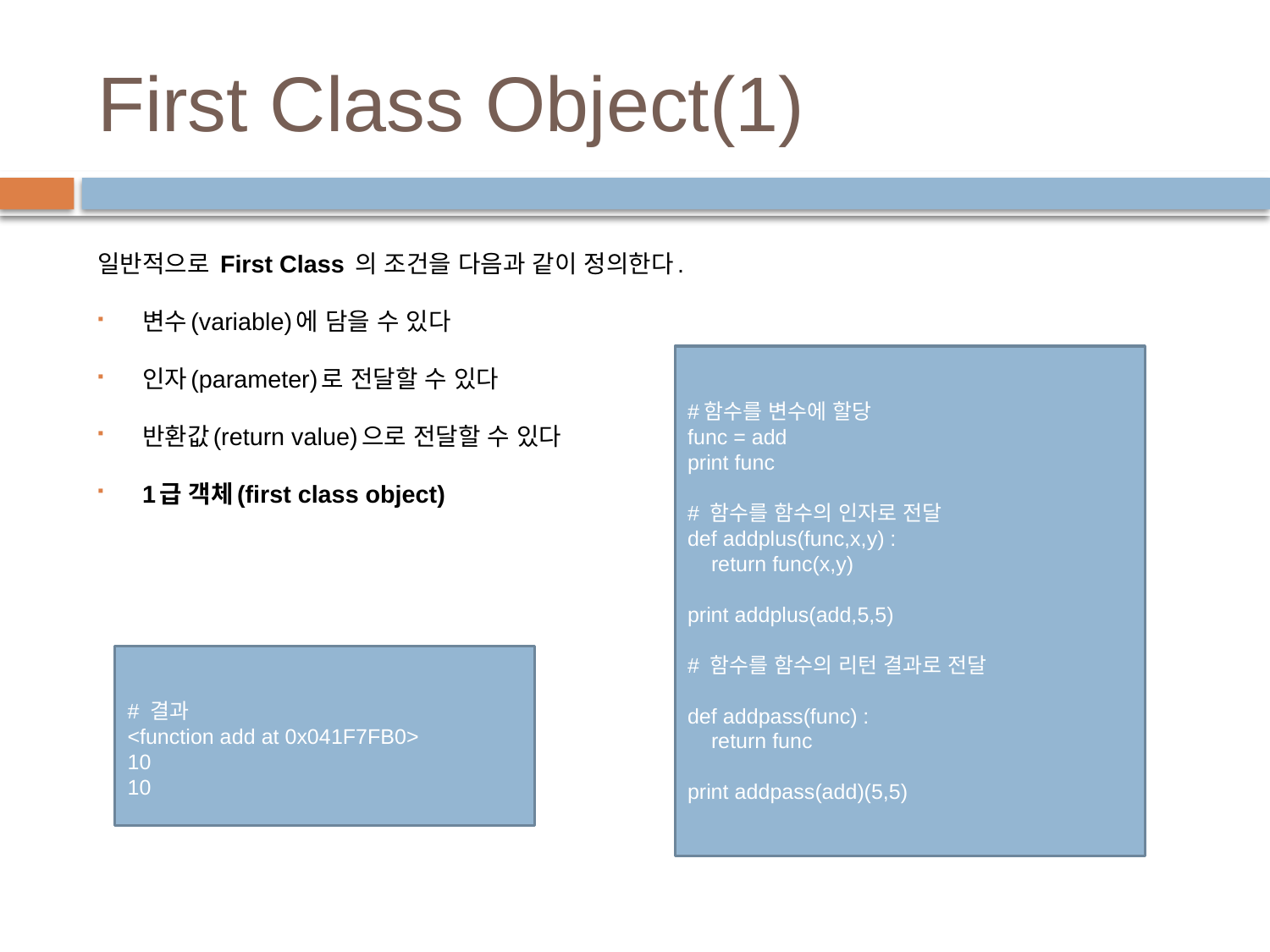

# First Class Object(1)
일반적으로 First Class 의 조건을 다음과 같이 정의한다.
변수(variable)에 담을 수 있다
인자(parameter)로 전달할 수 있다
반환값(return value)으로 전달할 수 있다
1급 객체(first class object)

#함수를 변수에 할당
func = add
print func

# 함수를 함수의 인자로 전달
def addplus(func,x,y) :
    return func(x,y)

print addplus(add,5,5)

# 함수를 함수의 리턴 결과로 전달

def addpass(func) :
    return func

print addpass(add)(5,5)

# 결과
<function add at 0x041F7FB0>
10
10